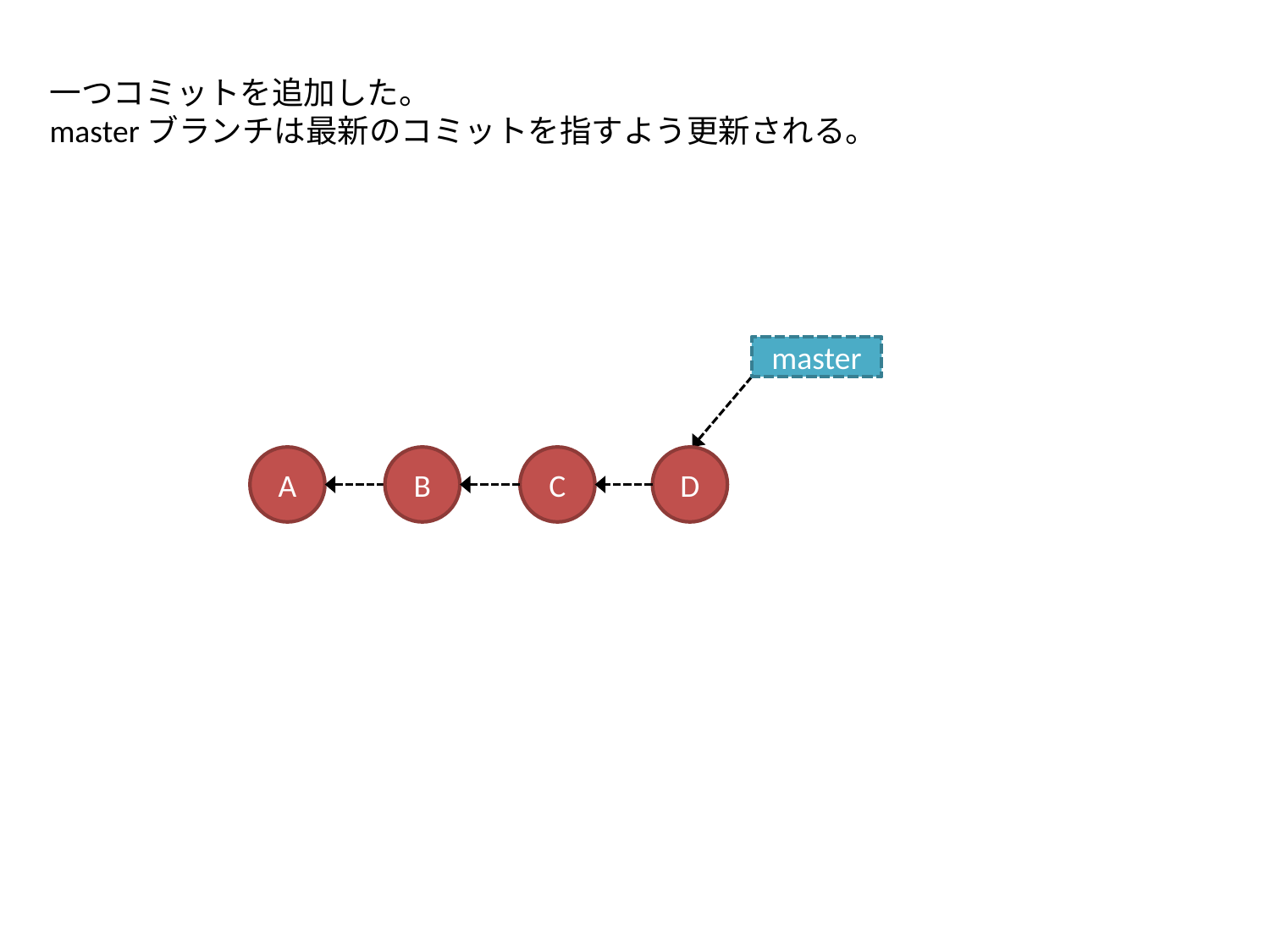

一つコミットを追加した。
masterブランチは最新のコミットを指すよう更新される。
master
A
B
C
D